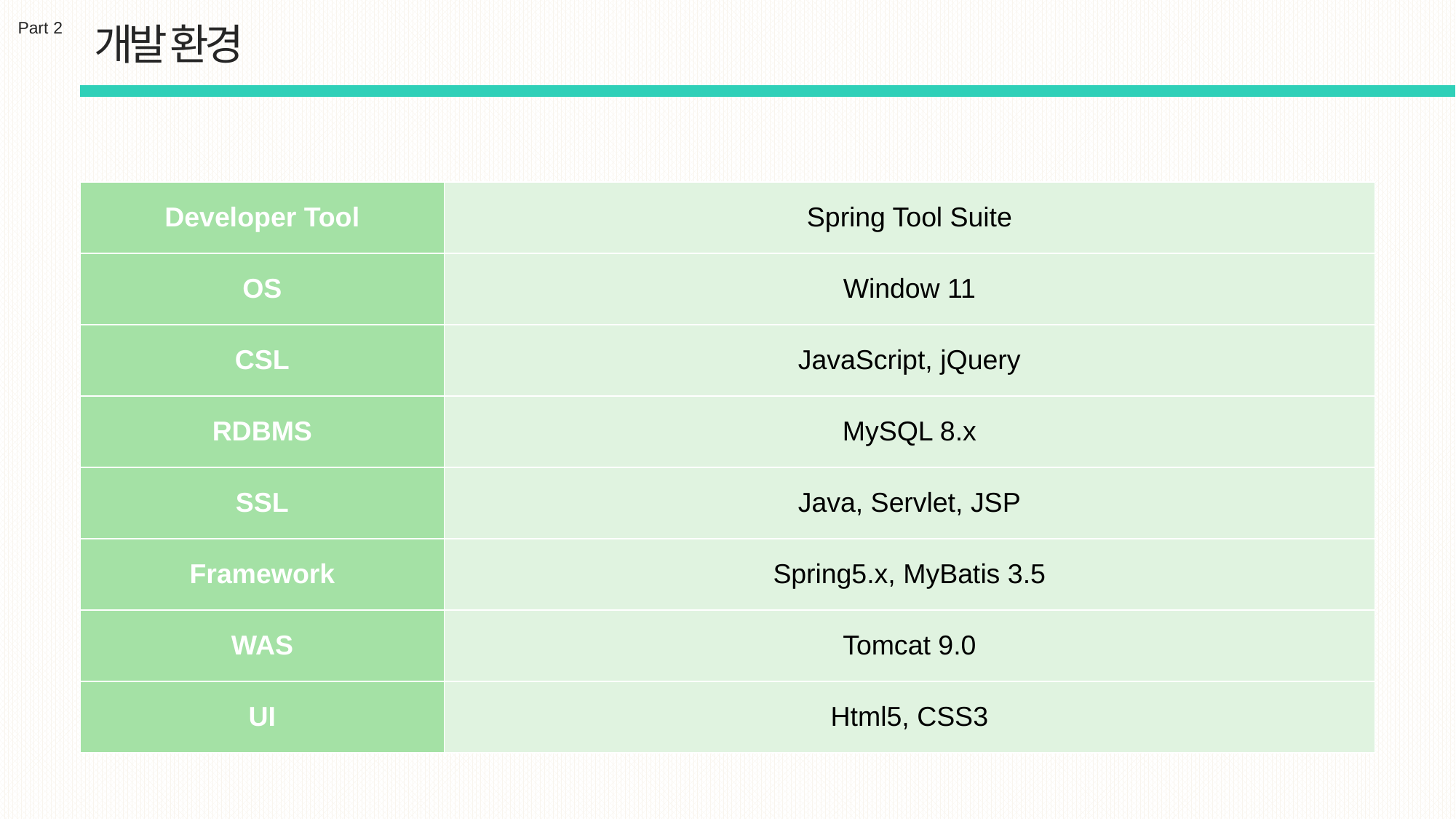

Part 2
개발 환경
| Developer Tool | Spring Tool Suite |
| --- | --- |
| OS | Window 11 |
| CSL | JavaScript, jQuery |
| RDBMS | MySQL 8.x |
| SSL | Java, Servlet, JSP |
| Framework | Spring5.x, MyBatis 3.5 |
| WAS | Tomcat 9.0 |
| UI | Html5, CSS3 |